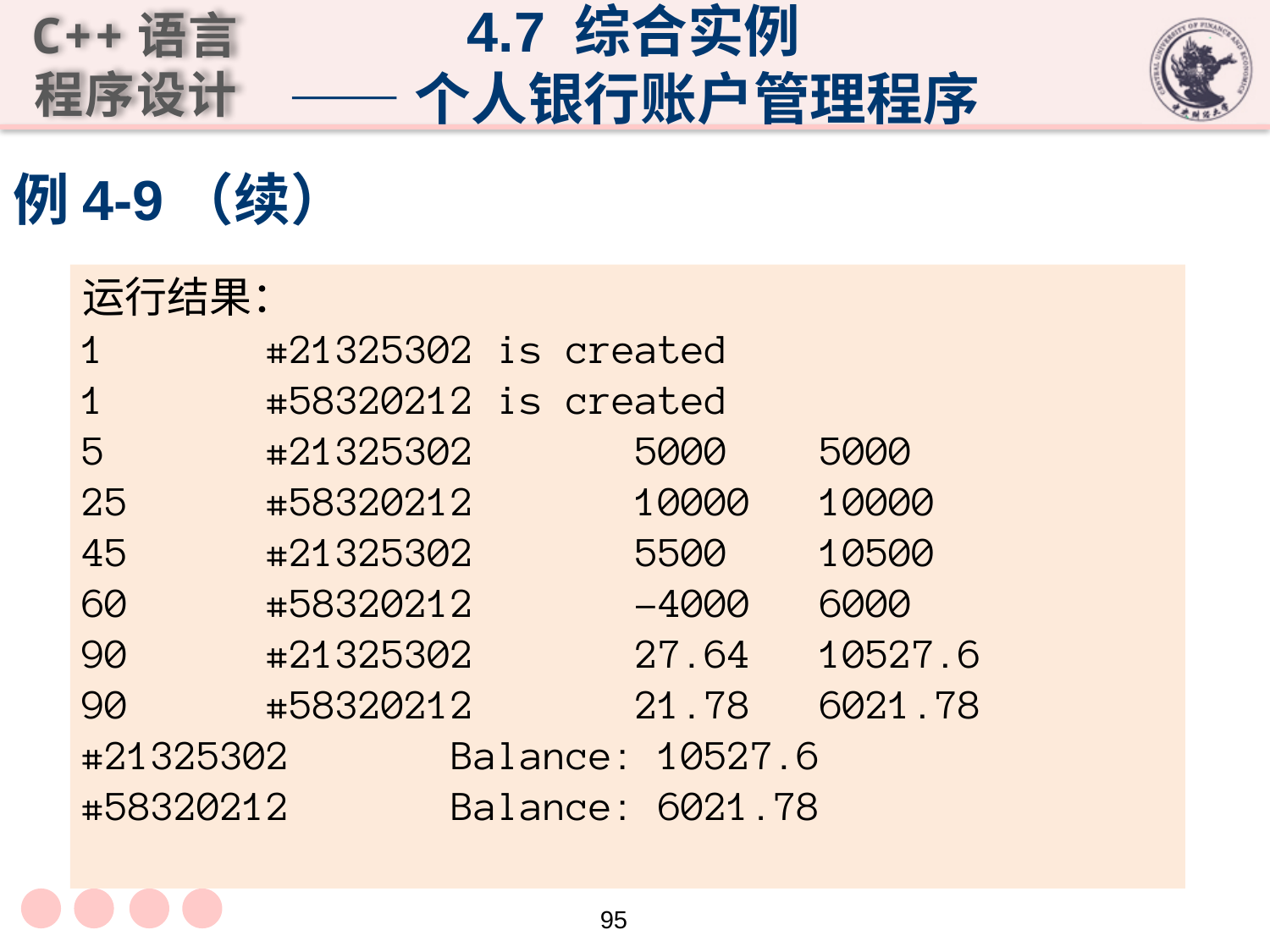

4.7 综合实例
——个人银行账户管理程序
# 例4-9（续）
运行结果：
1       #21325302 is created
1       #58320212 is created
5       #21325302       5000    5000
25      #58320212       10000   10000
45      #21325302       5500    10500
60      #58320212       -4000   6000
90      #21325302       27.64   10527.6
90      #58320212       21.78   6021.78
#21325302       Balance: 10527.6
#58320212       Balance: 6021.78

95